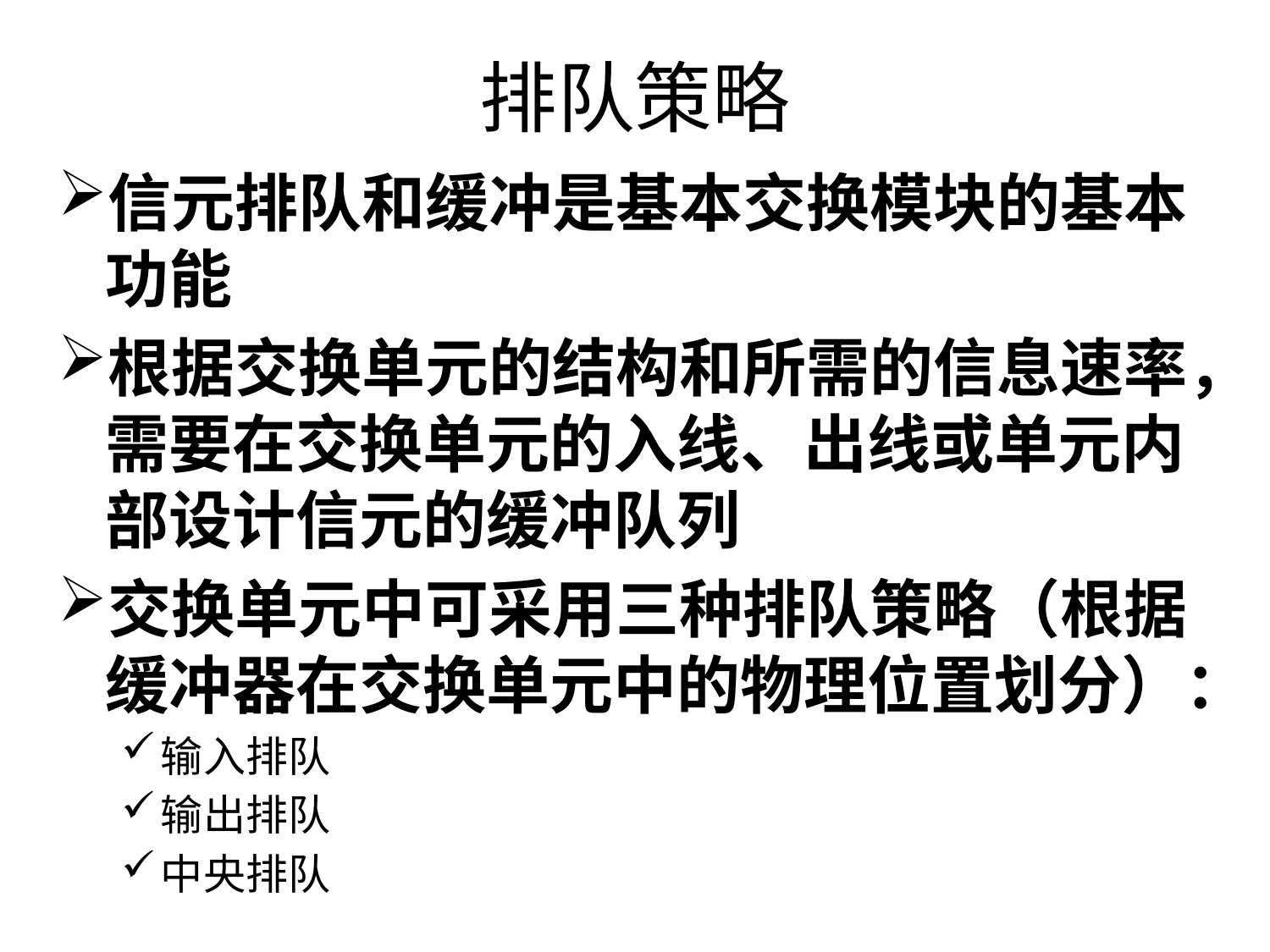

# 排队策略
信元排队和缓冲是基本交换模块的基本功能
根据交换单元的结构和所需的信息速率，需要在交换单元的入线、出线或单元内部设计信元的缓冲队列
交换单元中可采用三种排队策略（根据缓冲器在交换单元中的物理位置划分）：
输入排队
输出排队
中央排队